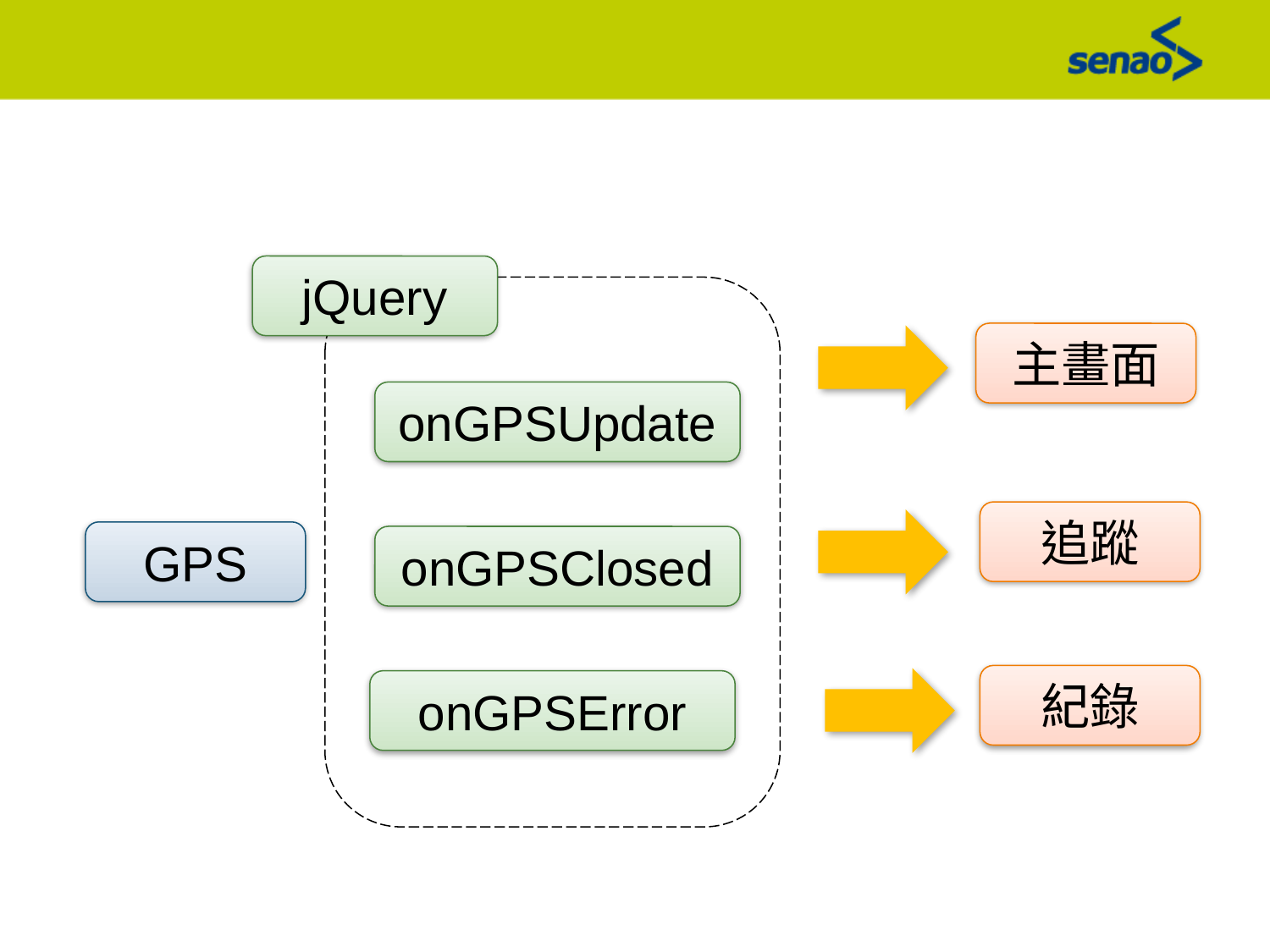

jQuery

主畫面

onGPSUpdate
追蹤

GPS
onGPSClosed
紀錄

onGPSError